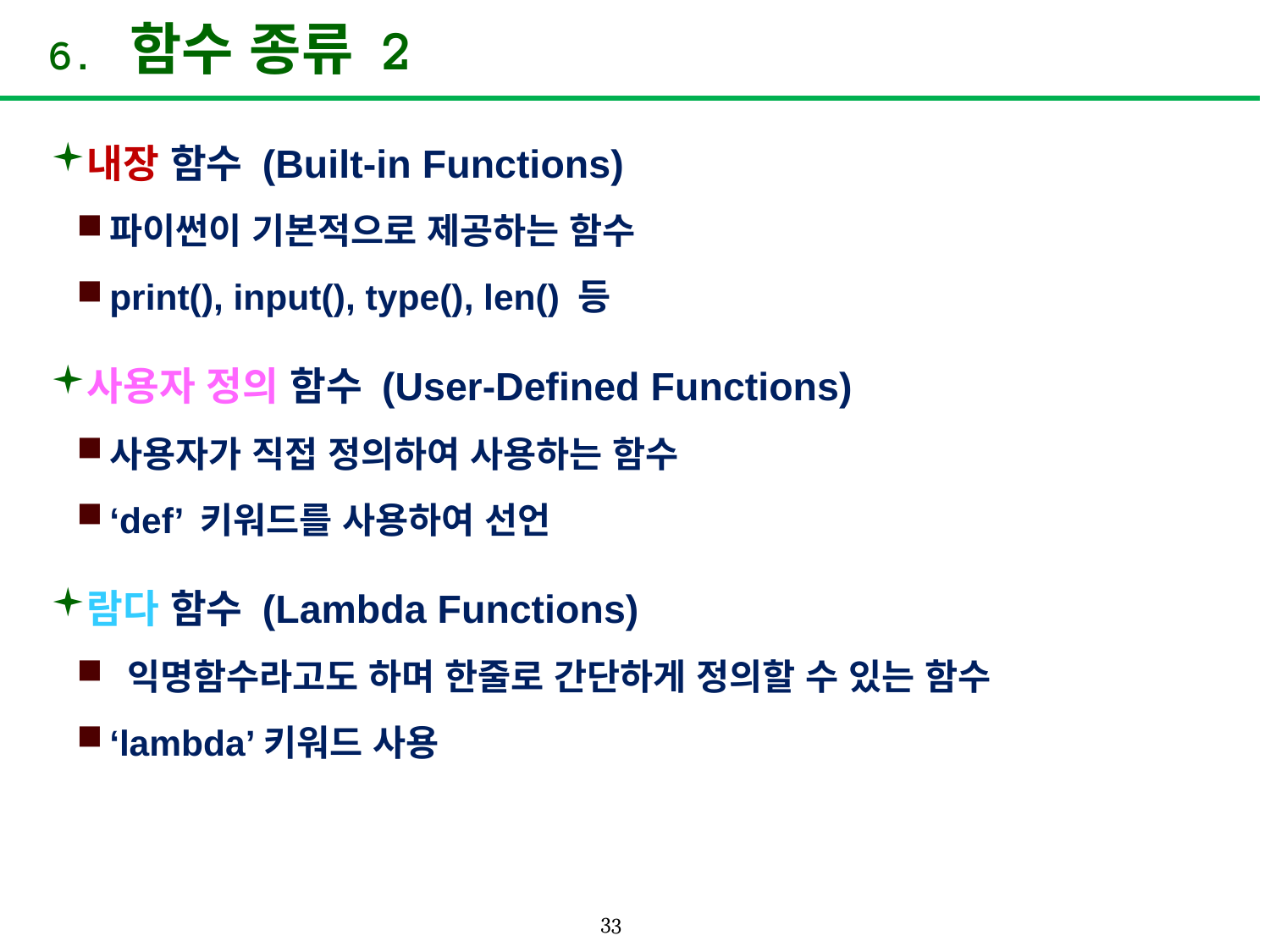

# 6. 함수 종류 2
내장 함수 (Built-in Functions)
파이썬이 기본적으로 제공하는 함수
print(), input(), type(), len() 등
사용자 정의 함수 (User-Defined Functions)
사용자가 직접 정의하여 사용하는 함수
‘def’ 키워드를 사용하여 선언
람다 함수 (Lambda Functions)
 익명함수라고도 하며 한줄로 간단하게 정의할 수 있는 함수
‘lambda’키워드 사용
33